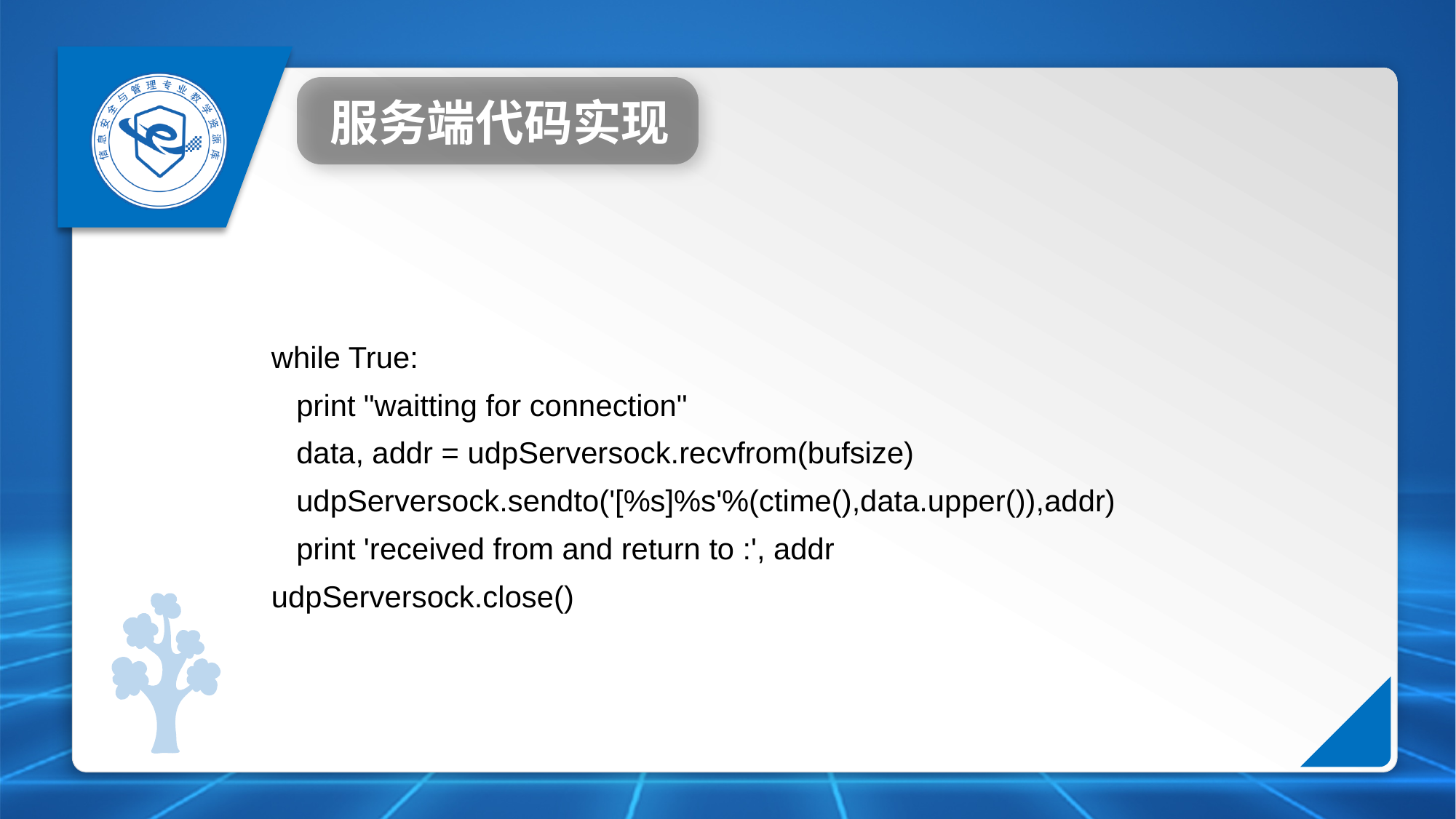

服务端代码实现
while True:
   print "waitting for connection"
   data, addr = udpServersock.recvfrom(bufsize)
   udpServersock.sendto('[%s]%s'%(ctime(),data.upper()),addr)
   print 'received from and return to :', addr
udpServersock.close()